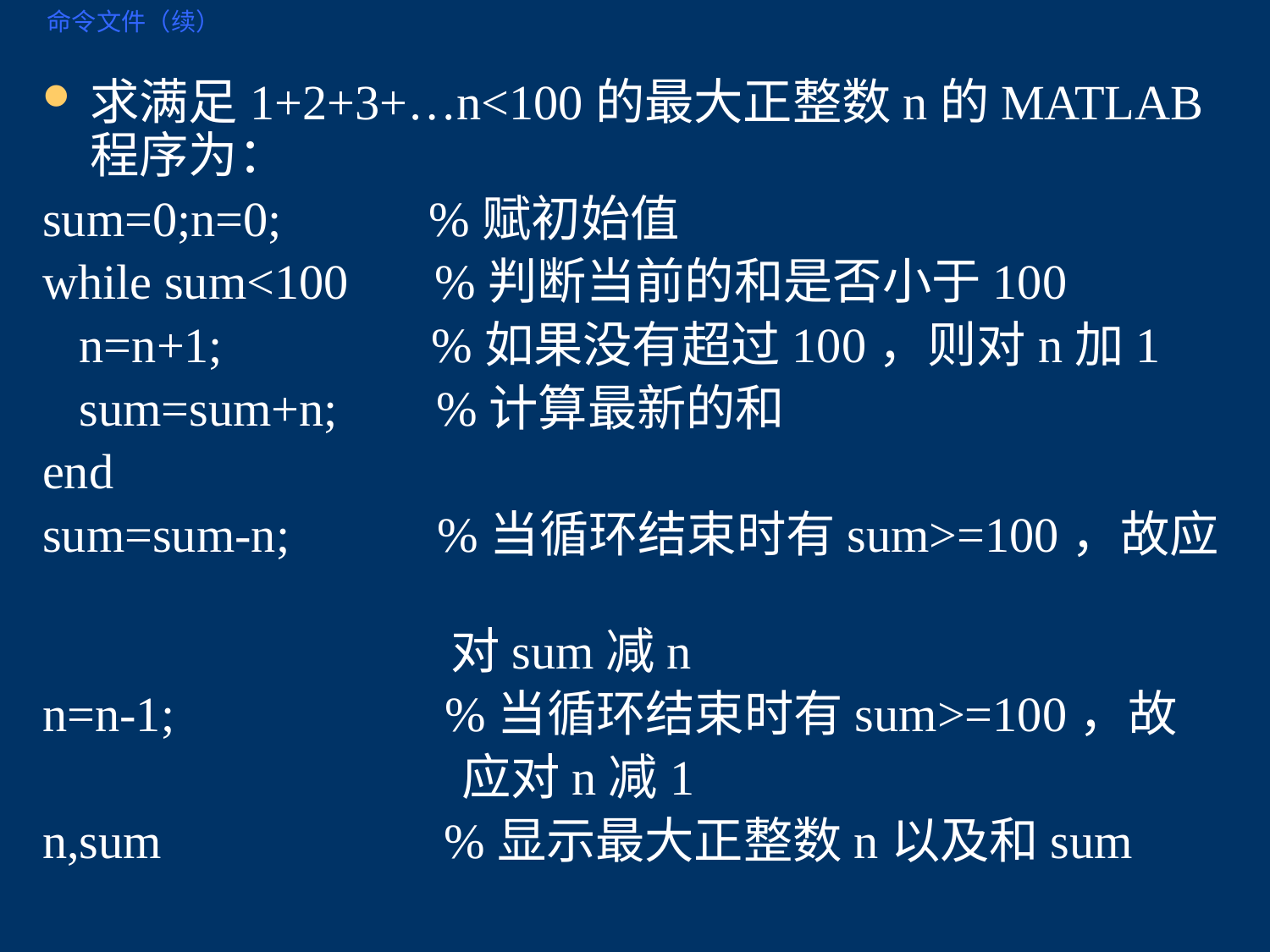

命令文件（续）
求满足1+2+3+…n<100的最大正整数n的MATLAB程序为：
sum=0;n=0;            %赋初始值
while sum<100       %判断当前的和是否小于100
   n=n+1;                 %如果没有超过100，则对n加1
   sum=sum+n;        %计算最新的和
end
sum=sum-n;            %当循环结束时有sum>=100，故应
                                    对sum减n
n=n-1;                      %当循环结束时有sum>=100，故
                                     应对n减1
n,sum                       %显示最大正整数n以及和sum